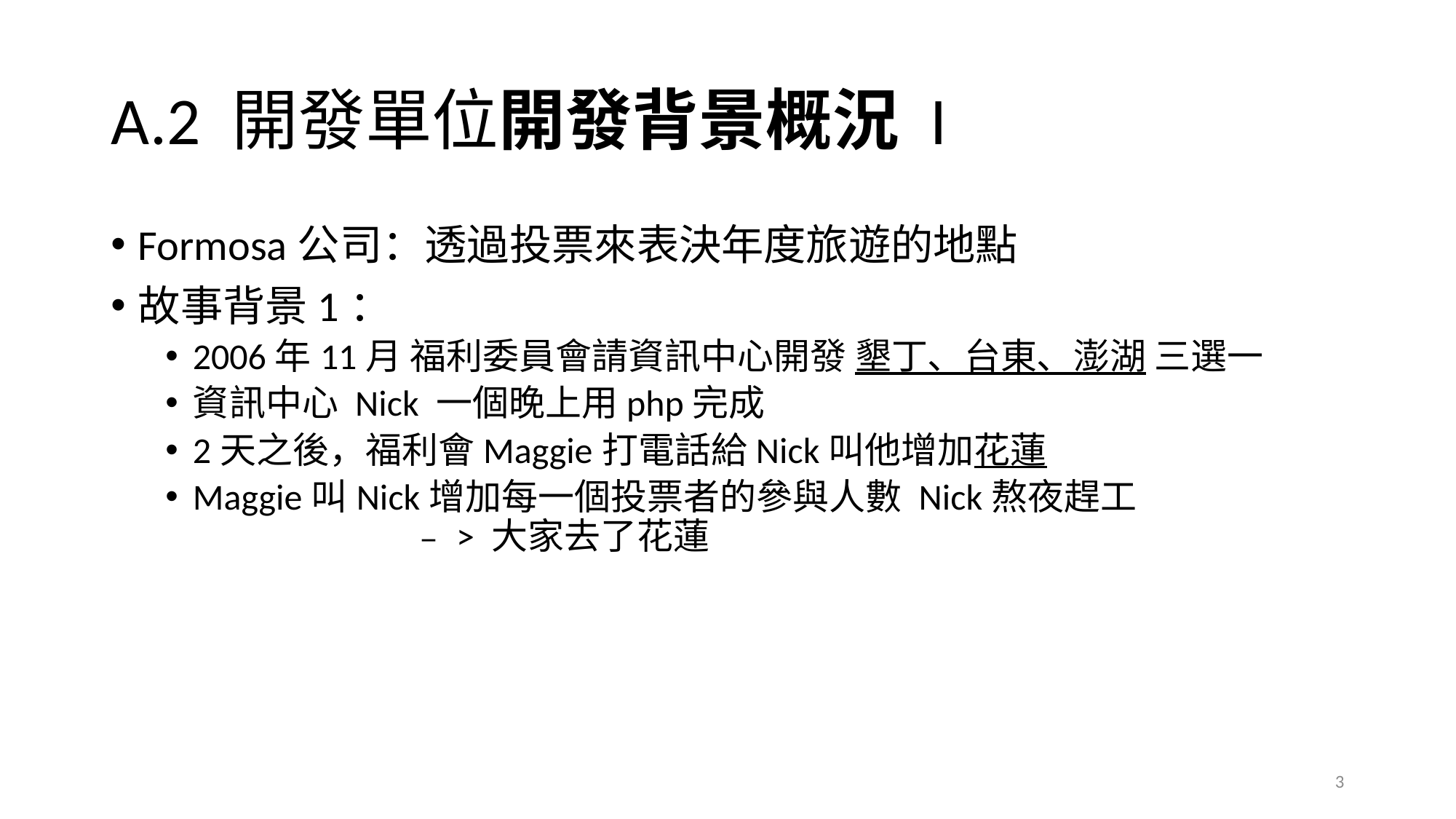

# A.2 開發單位開發背景概況 I
Formosa公司：透過投票來表決年度旅遊的地點
故事背景1：
2006年11月 福利委員會請資訊中心開發 墾丁、台東、澎湖 三選一
資訊中心 Nick 一個晚上用php完成
2天之後，福利會Maggie打電話給Nick叫他增加花蓮
Maggie叫Nick增加每一個投票者的參與人數 Nick熬夜趕工
		﹣> 大家去了花蓮

3